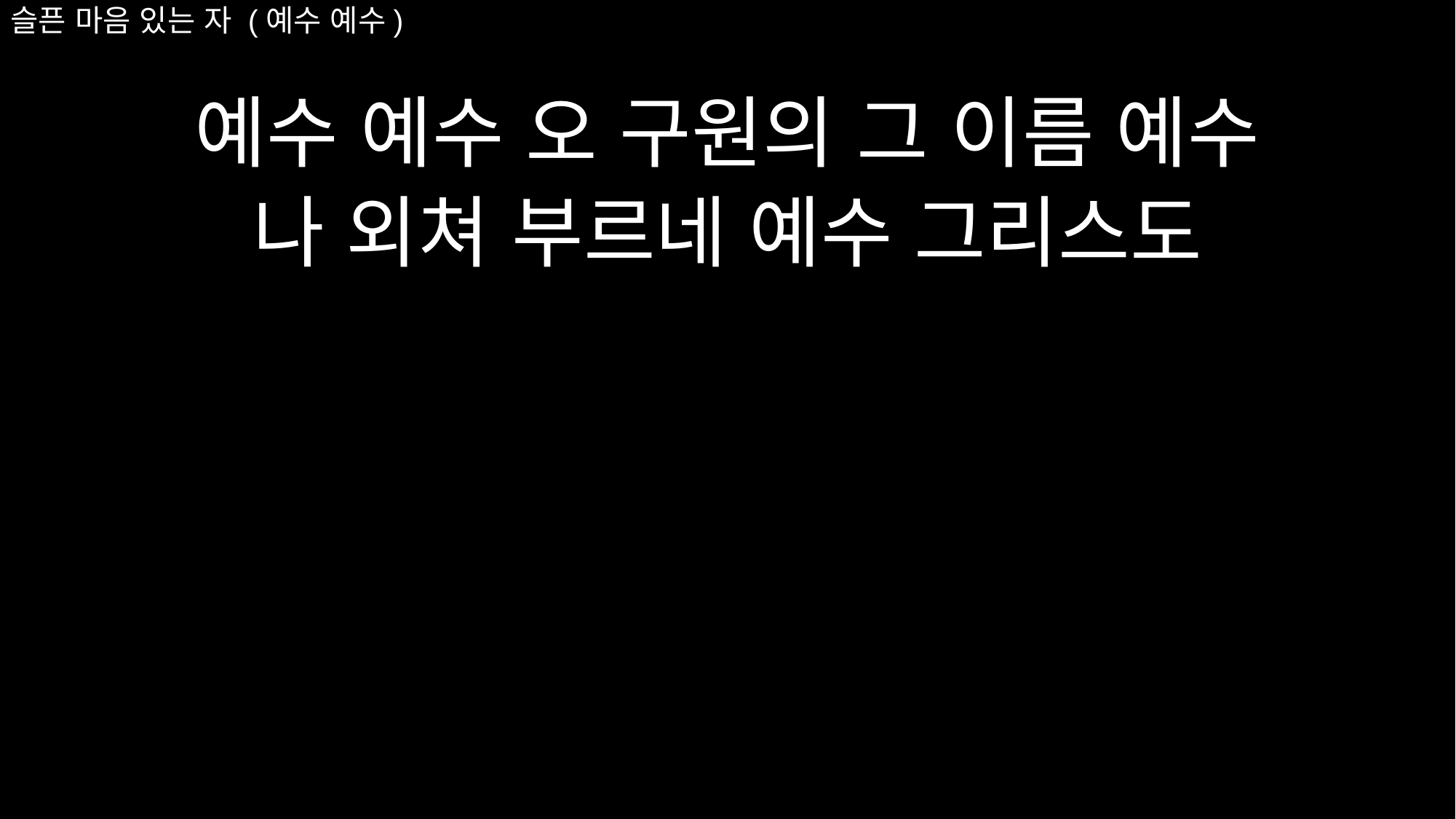

# 슬픈 마음 있는 자 (예수 예수)
예수 예수 오 구원의 그 이름 예수
나 외쳐 부르네 예수 그리스도